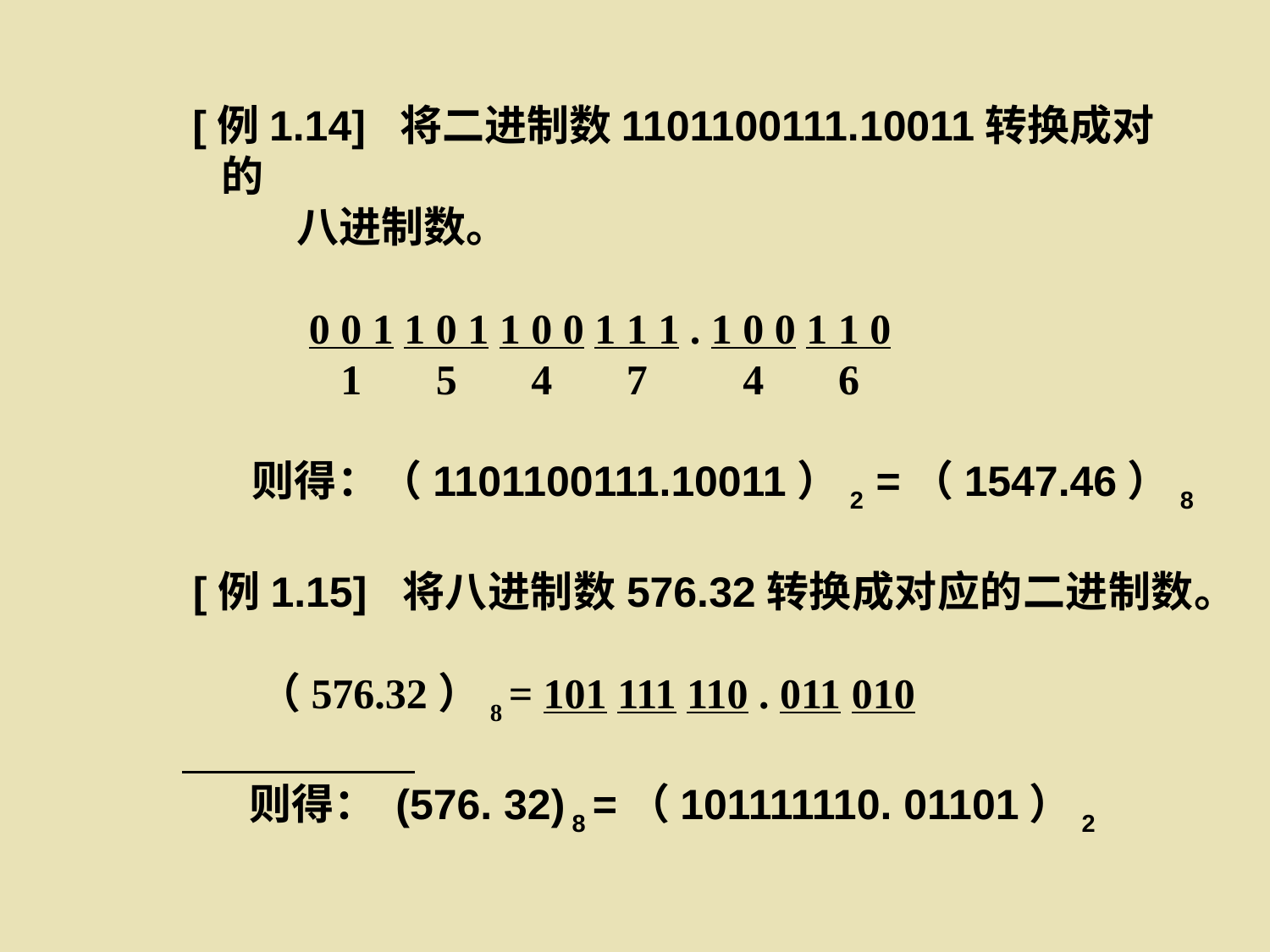

[例1.14]  将二进制数1101100111.10011转换成对的
           八进制数。

            0 0 1 1 0 1 1 0 0 1 1 1 . 1 0 0 1 1 0
               1       5       4       7         4       6

      则得：（1101100111.10011）2 =（1547.46）8

 [例1.15]  将八进制数576.32转换成对应的二进制数。

       （576.32）8 = 101 111 110 . 011 010

      则得： (576. 32) 8 =（101111110. 01101）2